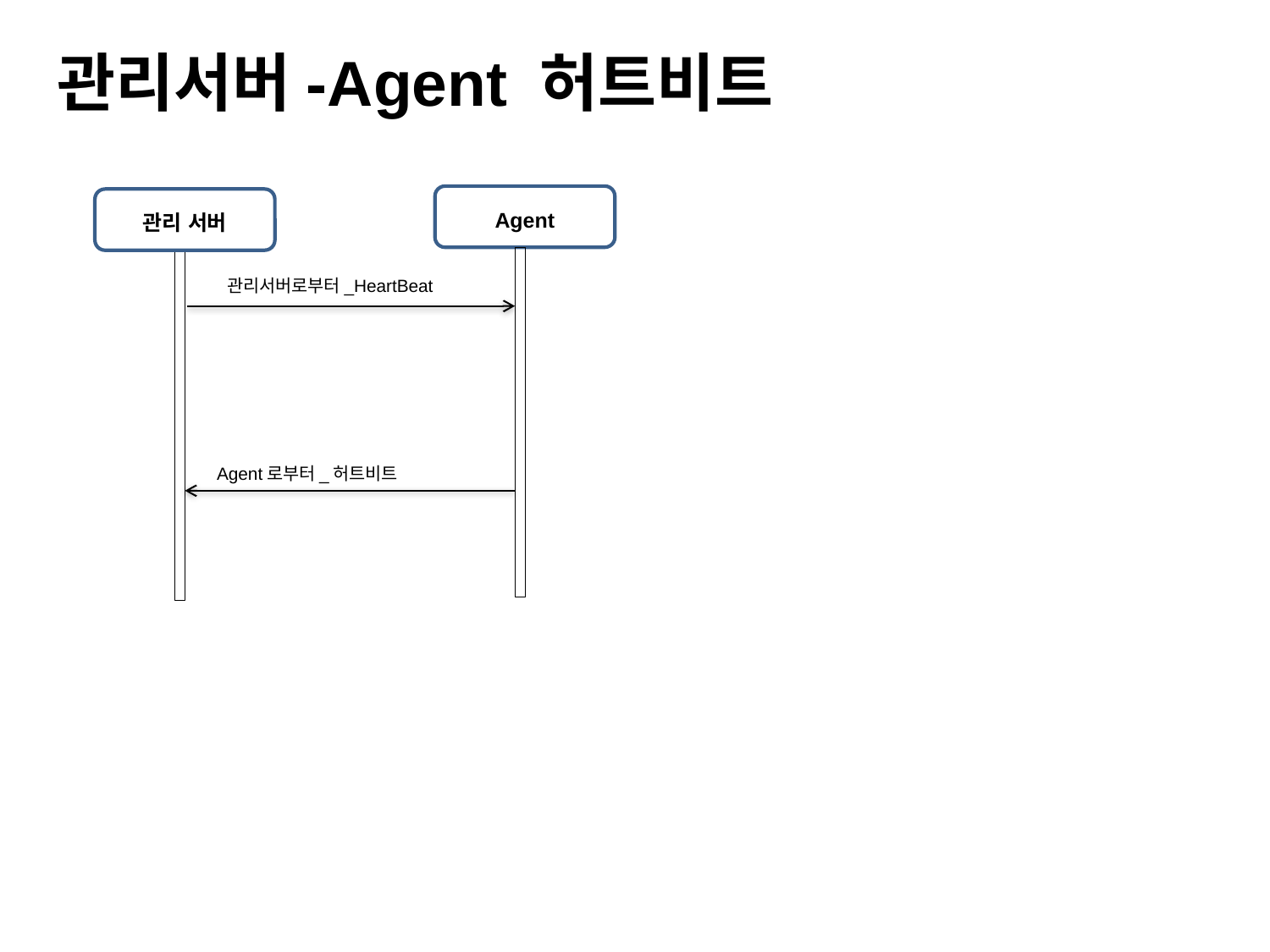

관리서버-Agent 허트비트

Agent

관리 서버

관리서버로부터_HeartBeat
Agent로부터_허트비트